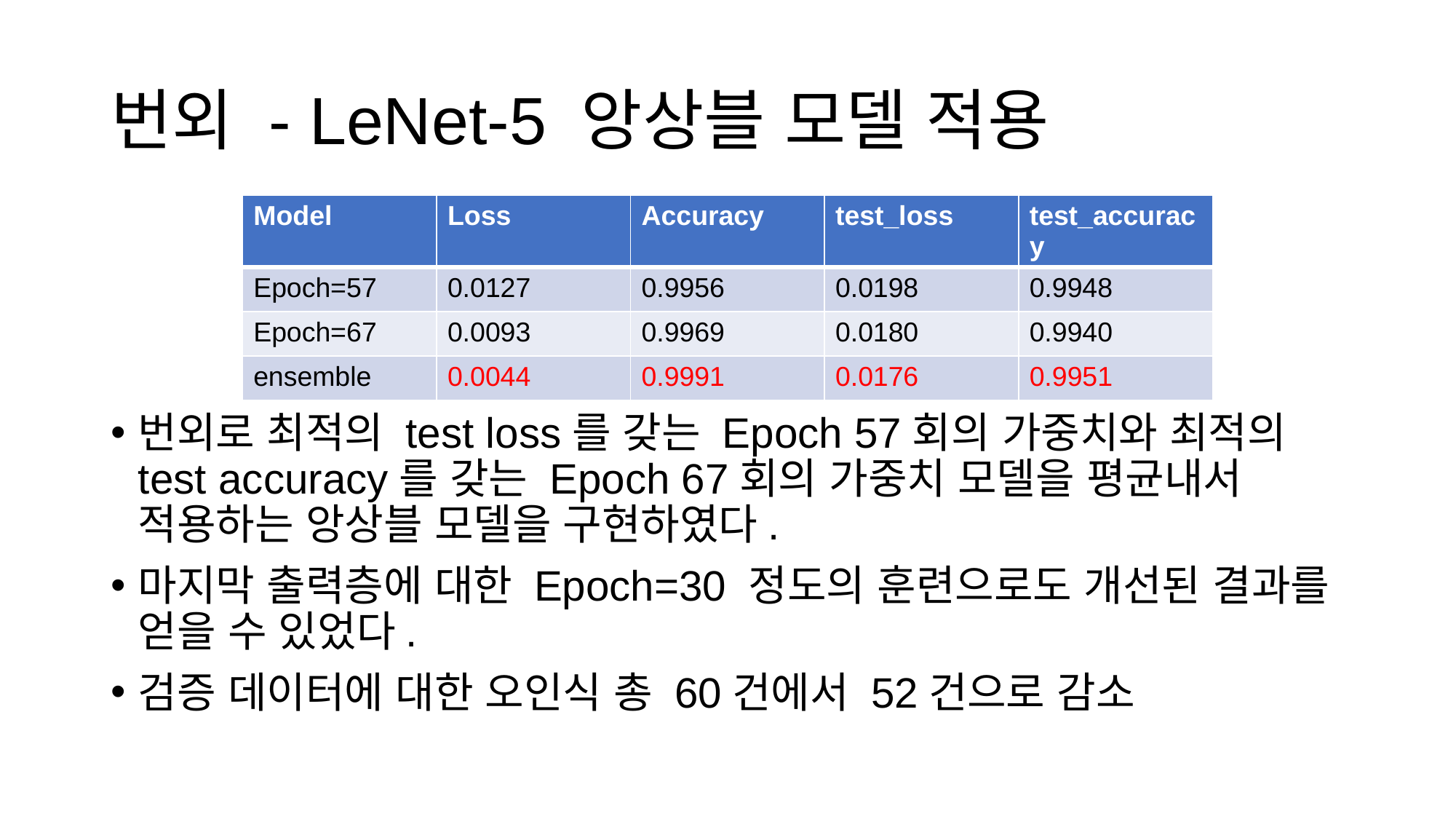

# 번외 - LeNet-5 앙상블 모델 적용
| Model | Loss | Accuracy | test\_loss | test\_accuracy |
| --- | --- | --- | --- | --- |
| Epoch=57 | 0.0127 | 0.9956 | 0.0198 | 0.9948 |
| Epoch=67 | 0.0093 | 0.9969 | 0.0180 | 0.9940 |
| ensemble | 0.0044 | 0.9991 | 0.0176 | 0.9951 |

번외로 최적의 test loss를 갖는 Epoch 57회의 가중치와 최적의 test accuracy를 갖는 Epoch 67회의 가중치 모델을 평균내서 적용하는 앙상블 모델을 구현하였다.
마지막 출력층에 대한 Epoch=30 정도의 훈련으로도 개선된 결과를 얻을 수 있었다.
검증 데이터에 대한 오인식 총 60건에서 52건으로 감소